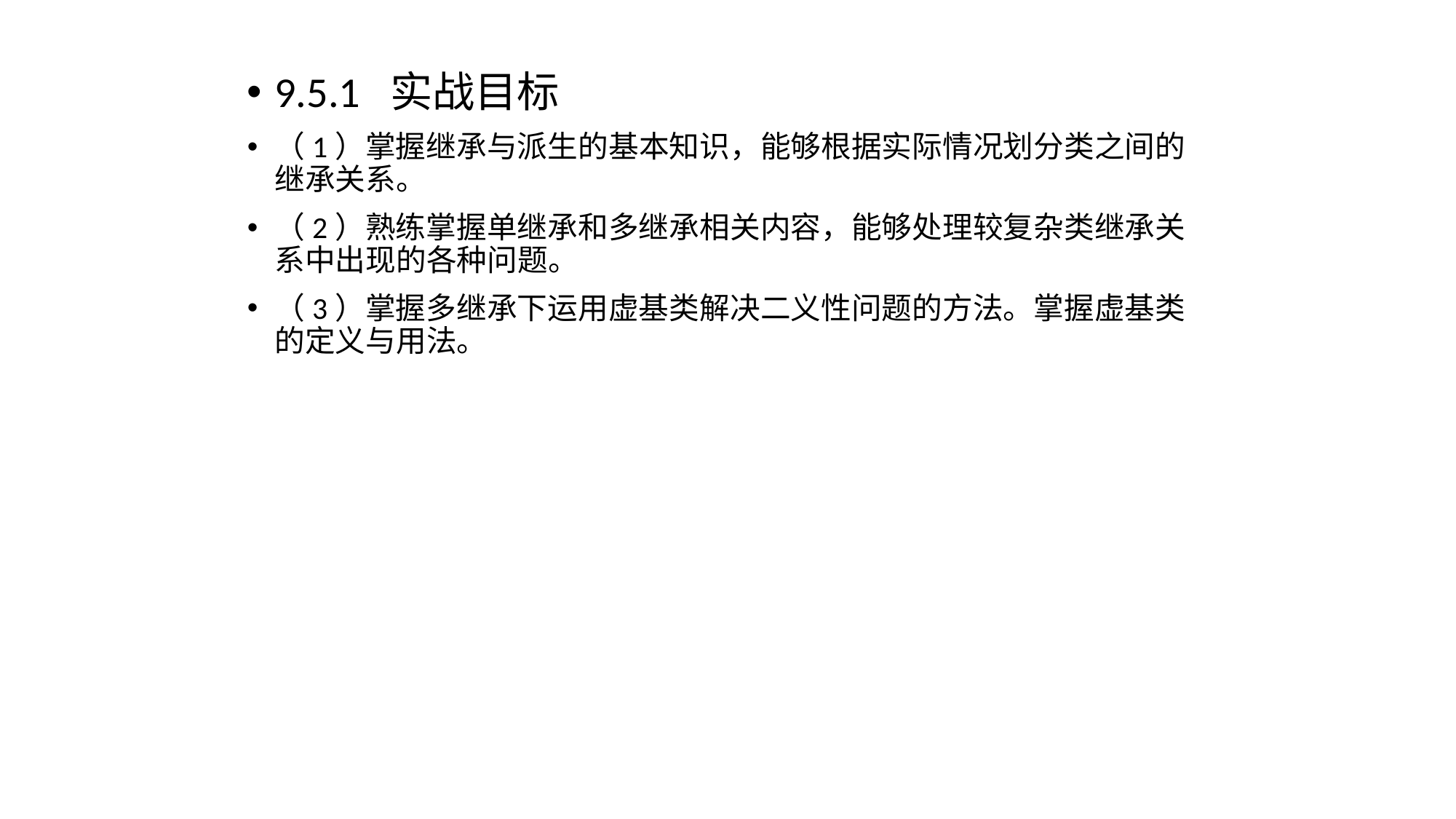

9.5.1  实战目标
（1）掌握继承与派生的基本知识，能够根据实际情况划分类之间的继承关系。
（2）熟练掌握单继承和多继承相关内容，能够处理较复杂类继承关系中出现的各种问题。
（3）掌握多继承下运用虚基类解决二义性问题的方法。掌握虚基类的定义与用法。